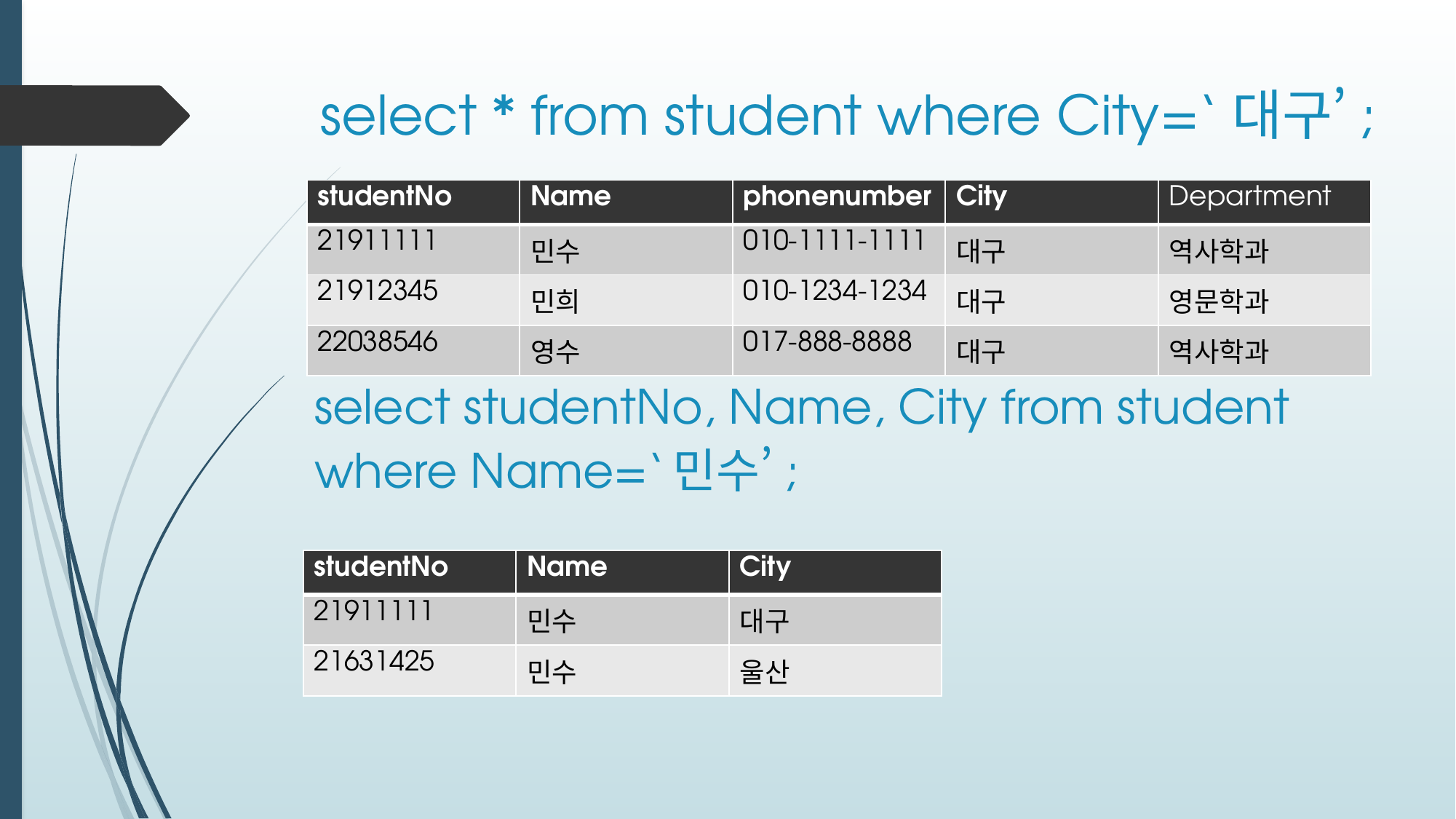

# select * from student where City=‘대구’;
| studentNo | Name | phonenumber | City | Department |
| --- | --- | --- | --- | --- |
| 21911111 | 민수 | 010-1111-1111 | 대구 | 역사학과 |
| 21912345 | 민희 | 010-1234-1234 | 대구 | 영문학과 |
| 22038546 | 영수 | 017-888-8888 | 대구 | 역사학과 |
select studentNo, Name, City from student
where Name=‘민수’;
| studentNo | Name | City |
| --- | --- | --- |
| 21911111 | 민수 | 대구 |
| 21631425 | 민수 | 울산 |